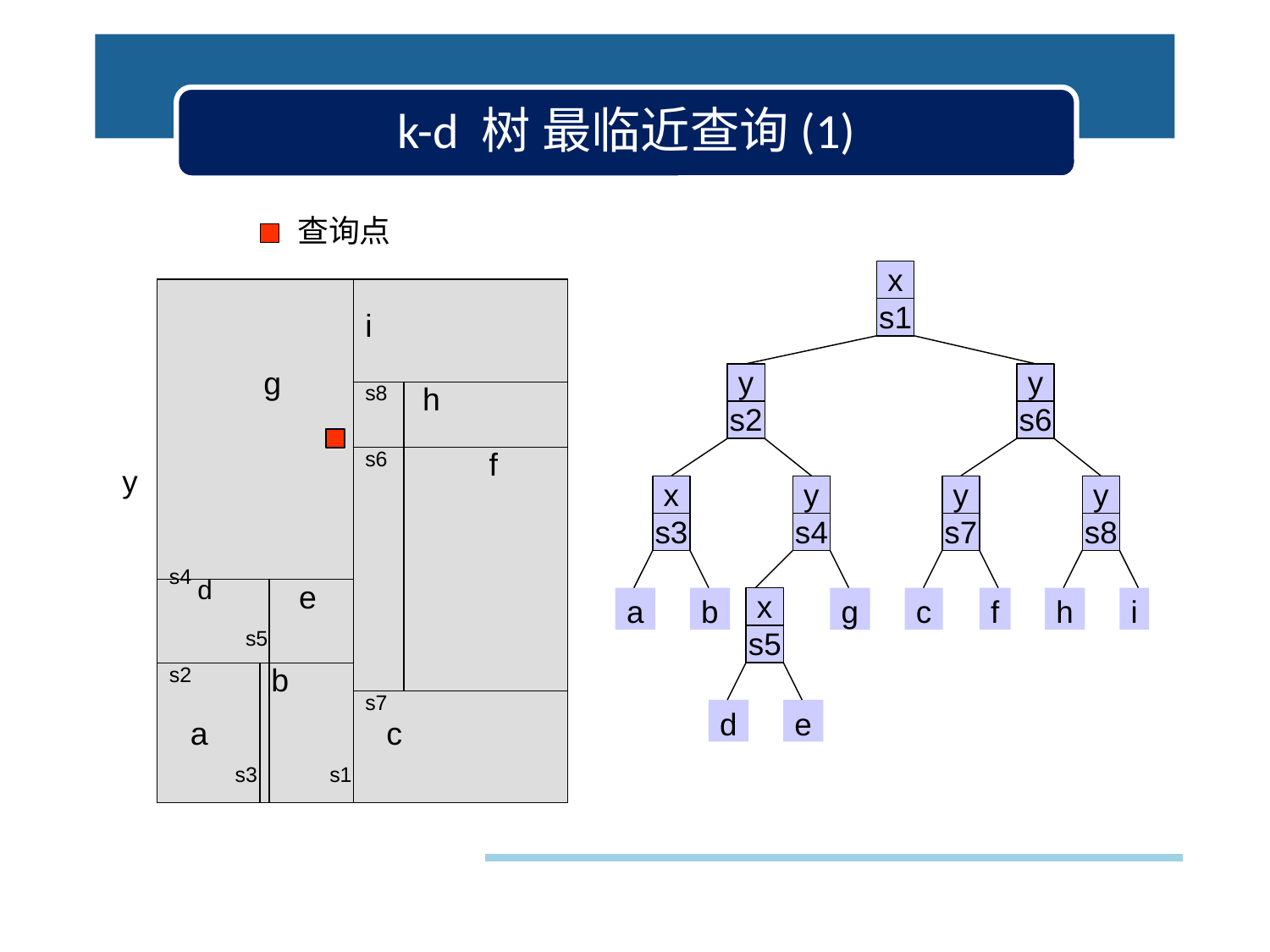

# k-d 树 最临近查询(1)
查询点

x

| g |  |  |  |  | i |  |  |
| --- | --- | --- | --- | --- | --- | --- | --- |
|  |  |  |  |  | s8 | h |  |
|  |  |  |  |  | s6 |  | f |
| s4 d | s5 |  | e |  |  |  |  |
| s2 a | s3 |  | b | s1 |  |  |  |
|  |  |  |  |  | s7 c |  |  |
s1

y
y

s2
s6

y
x
y
y
y

s3
s4
s7
s8

x

a
b

g
c
f
h
i
s5

d
e
x